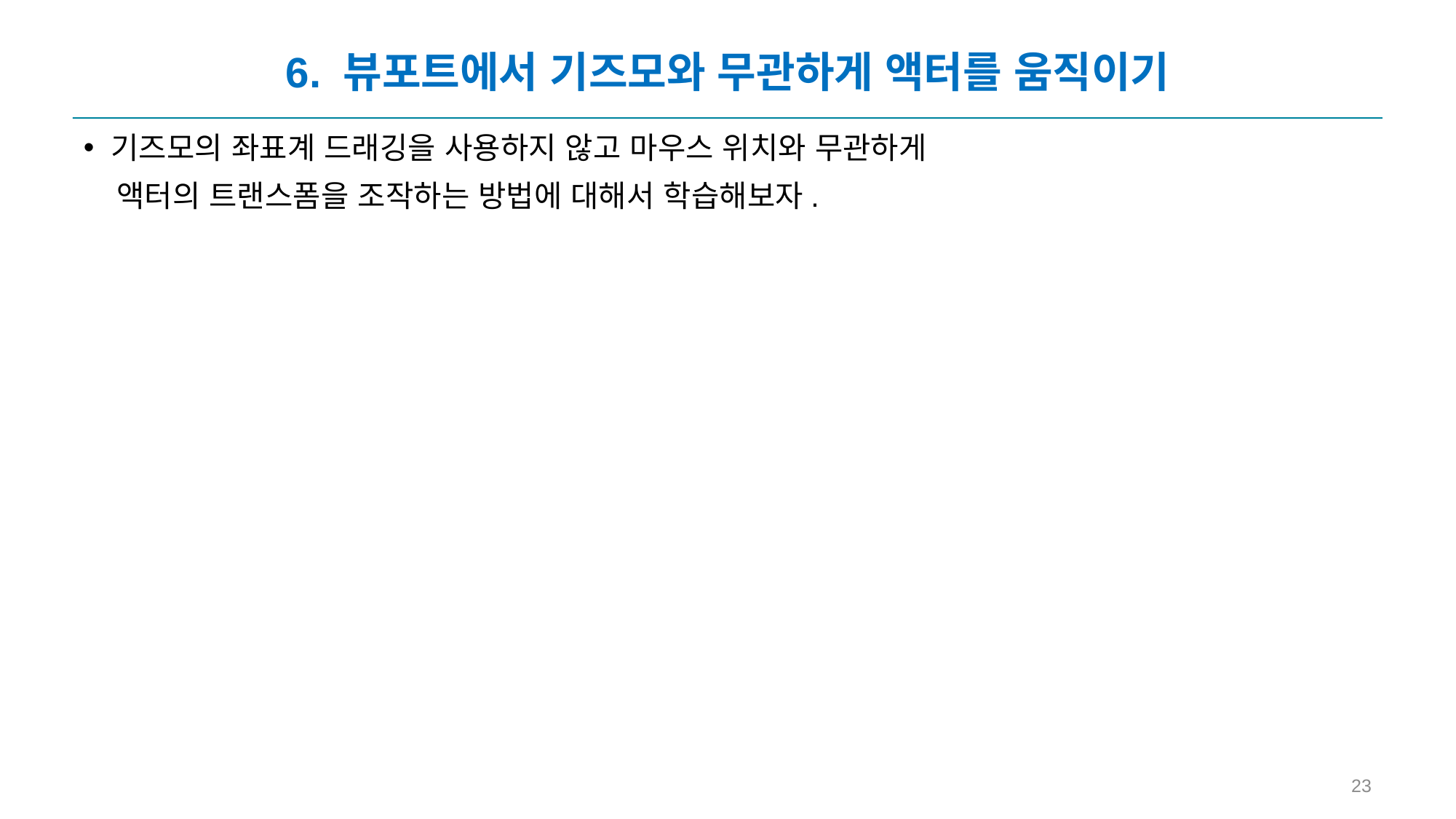

# 6. 뷰포트에서 기즈모와 무관하게 액터를 움직이기
기즈모의 좌표계 드래깅을 사용하지 않고 마우스 위치와 무관하게
   액터의 트랜스폼을 조작하는 방법에 대해서 학습해보자.

23